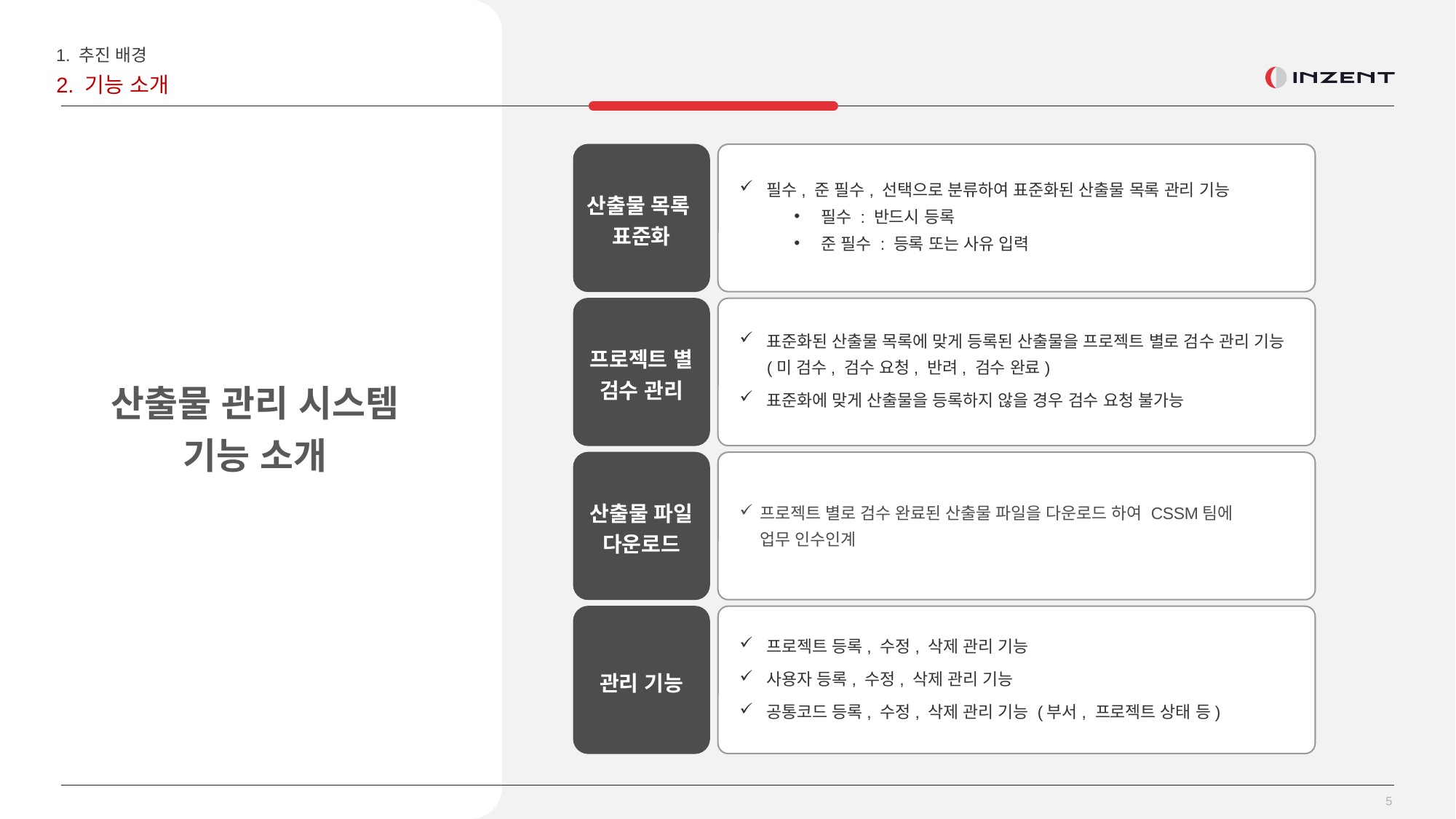

1. 추진 배경
2. 기능 소개

산출물 목록
표준화
필수, 준 필수, 선택으로 분류하여 표준화된 산출물 목록 관리 기능
필수 : 반드시 등록
준 필수 : 등록 또는 사유 입력

프로젝트 별
검수 관리
표준화된 산출물 목록에 맞게 등록된 산출물을 프로젝트 별로 검수 관리 기능
(미 검수, 검수 요청, 반려, 검수 완료)
표준화에 맞게 산출물을 등록하지 않을 경우 검수 요청 불가능
산출물 관리 시스템
기능 소개
산출물 파일
다운로드

프로젝트 별로 검수 완료된 산출물 파일을 다운로드 하여 CSSM팀에
업무 인수인계

관리 기능
프로젝트 등록, 수정, 삭제 관리 기능
사용자 등록, 수정, 삭제 관리 기능
공통코드 등록, 수정, 삭제 관리 기능 (부서, 프로젝트 상태 등)
5